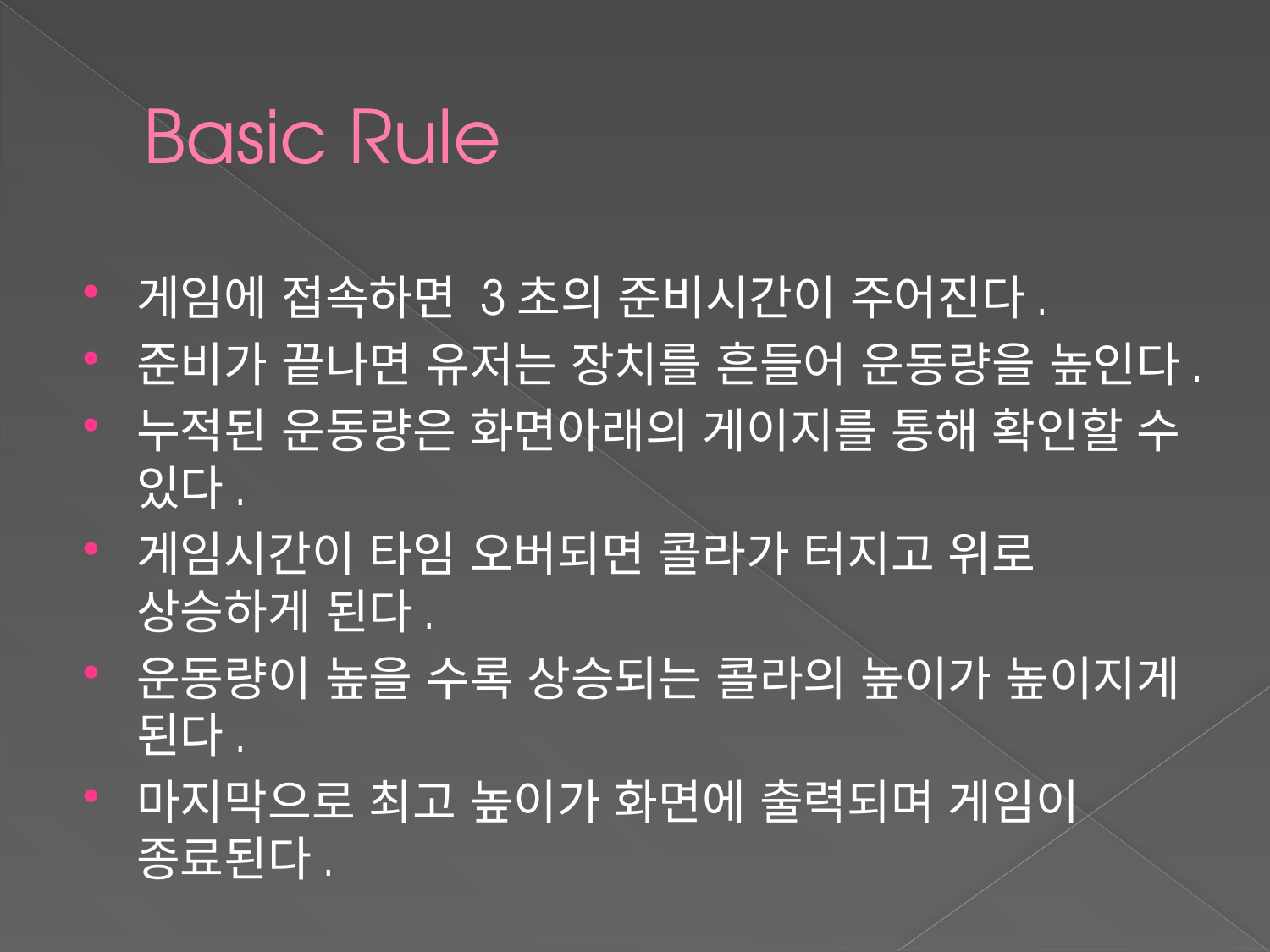

# Basic Rule
게임에 접속하면 3초의 준비시간이 주어진다.
준비가 끝나면 유저는 장치를 흔들어 운동량을 높인다.
누적된 운동량은 화면아래의 게이지를 통해 확인할 수 있다.
게임시간이 타임 오버되면 콜라가 터지고 위로 상승하게 된다.
운동량이 높을 수록 상승되는 콜라의 높이가 높이지게 된다.
마지막으로 최고 높이가 화면에 출력되며 게임이 종료된다.